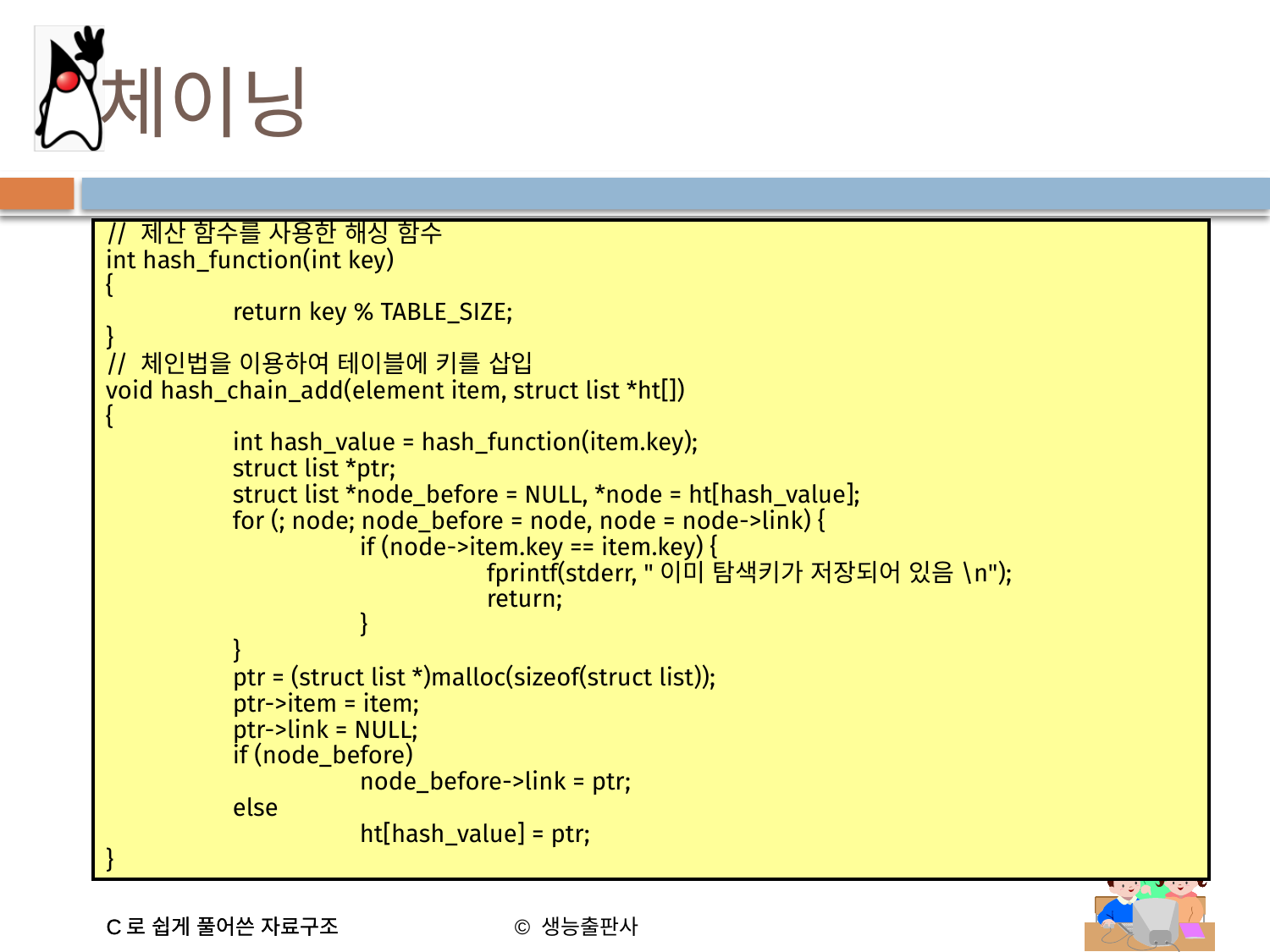

# 체이닝
// 제산 함수를 사용한 해싱 함수
int hash_function(int key)
{
	return key % TABLE_SIZE;
}
// 체인법을 이용하여 테이블에 키를 삽입
void hash_chain_add(element item, struct list *ht[])
{
	int hash_value = hash_function(item.key);
	struct list *ptr;
	struct list *node_before = NULL, *node = ht[hash_value];
	for (; node; node_before = node, node = node->link) {
		if (node->item.key == item.key) {
			fprintf(stderr, "이미 탐색키가 저장되어 있음\n");
			return;
		}
	}
	ptr = (struct list *)malloc(sizeof(struct list));
	ptr->item = item;
	ptr->link = NULL;
	if (node_before)
		node_before->link = ptr;
	else
		ht[hash_value] = ptr;
}